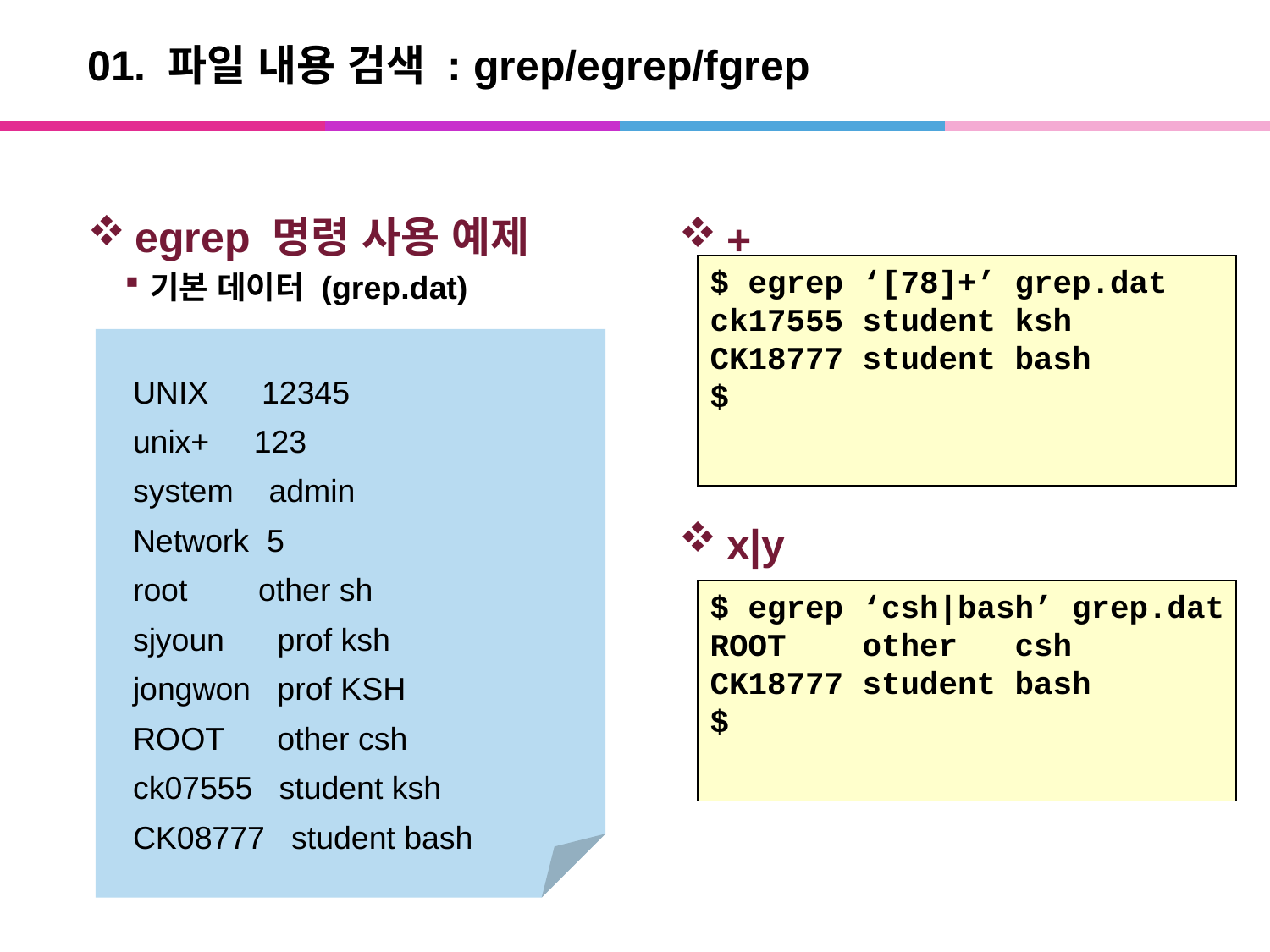

# 01. 파일 내용 검색 : grep/egrep/fgrep

egrep 명령 사용 예제
기본 데이터 (grep.dat)
+

x|y

$ egrep ‘[78]+’ grep.dat
ck17555 student ksh
CK18777 student bash
$

UNIX      12345
unix+     123
system    admin
Network  5
root        other sh
sjyoun      prof ksh
jongwon   prof KSH
ROOT      other csh
ck07555   student ksh
CK08777   student bash
$ egrep ‘csh|bash’ grep.dat
ROOT    other   csh
CK18777 student bash
$